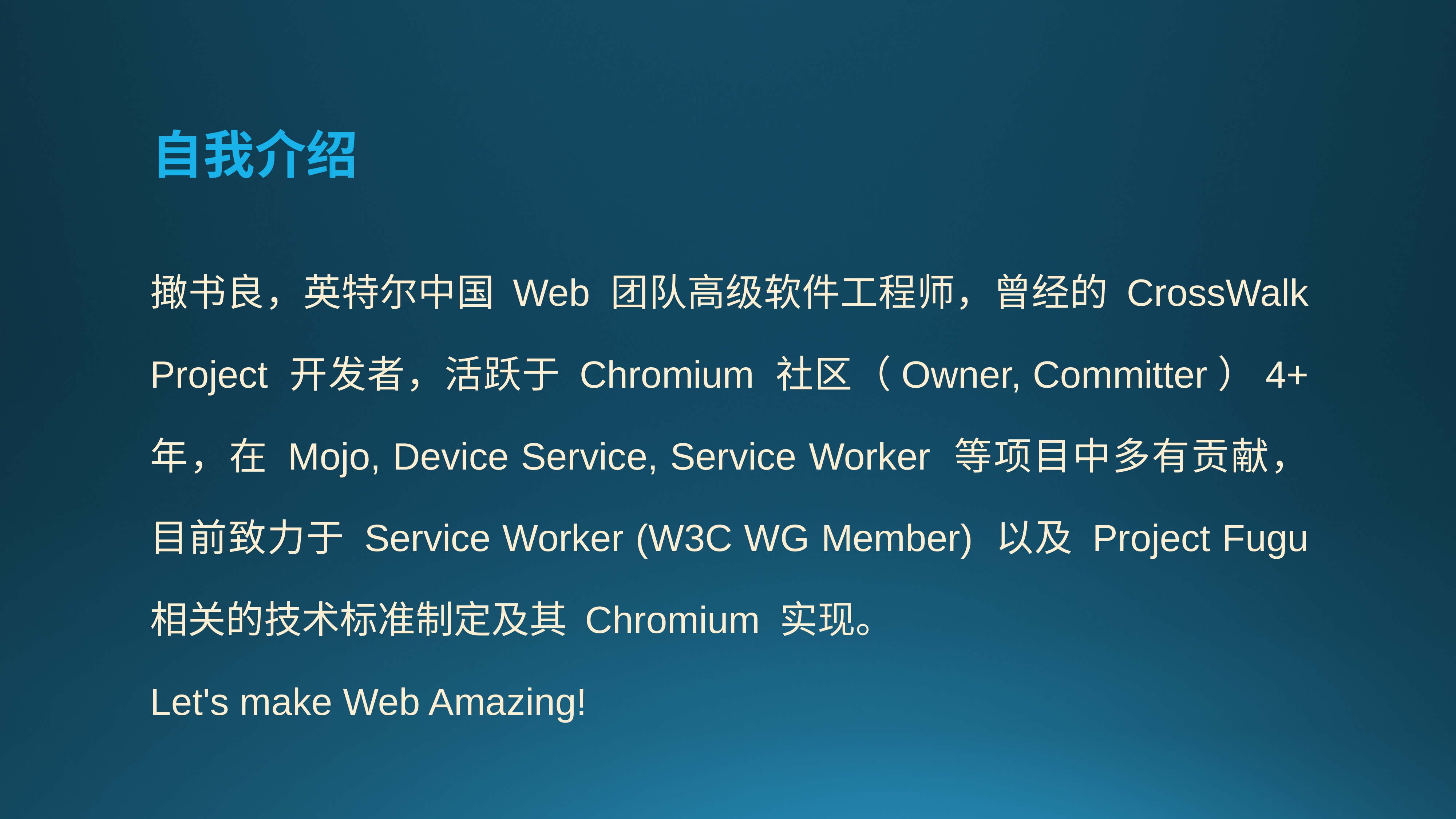

自我介绍
撖书良，英特尔中国 Web 团队高级软件工程师，曾经的 CrossWalk Project 开发者，活跃于 Chromium 社区（Owner, Committer）4+ 年，在 Mojo, Device Service, Service Worker 等项目中多有贡献，目前致力于 Service Worker (W3C WG Member) 以及 Project Fugu 相关的技术标准制定及其 Chromium 实现。
Let's make Web Amazing!